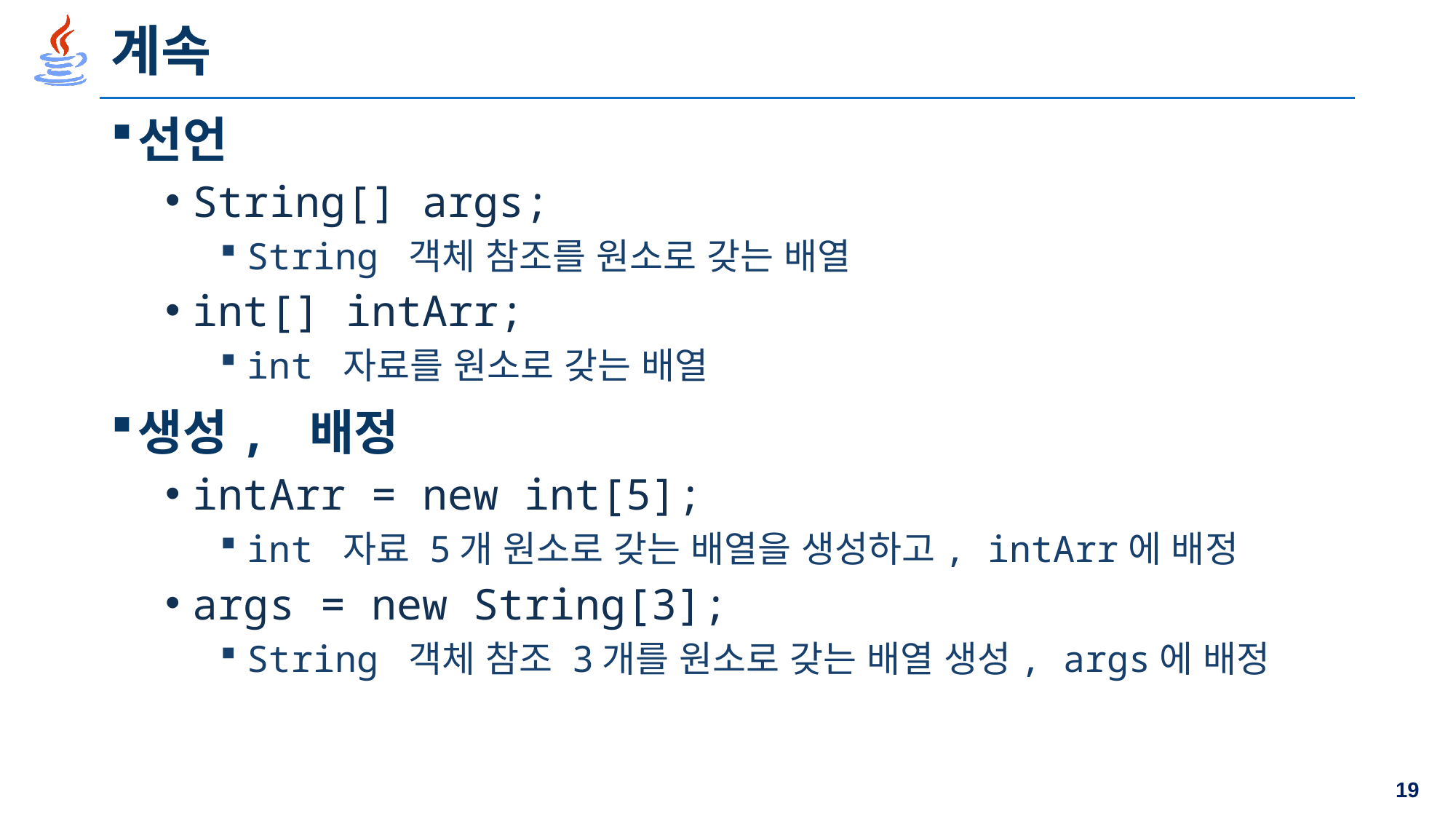

# 계속
선언
String[] args;
String 객체 참조를 원소로 갖는 배열
int[] intArr;
int 자료를 원소로 갖는 배열
생성, 배정
intArr = new int[5];
int 자료 5개 원소로 갖는 배열을 생성하고, intArr에 배정
args = new String[3];
String 객체 참조 3개를 원소로 갖는 배열 생성, args에 배정
19